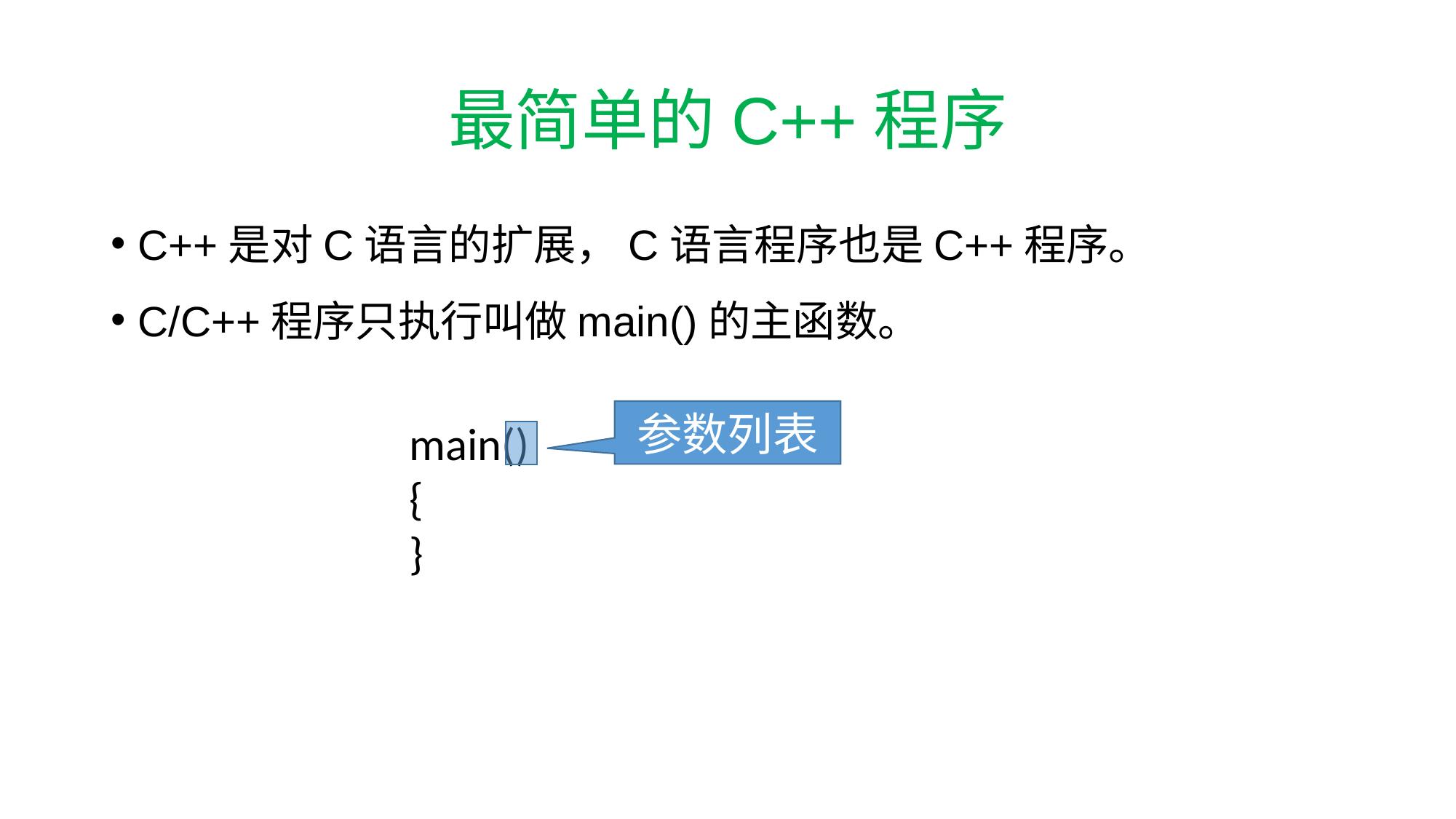

# 最简单的C++程序
C++是对C语言的扩展，C语言程序也是C++程序。
C/C++程序只执行叫做main()的主函数。
参数列表
main()
{
}